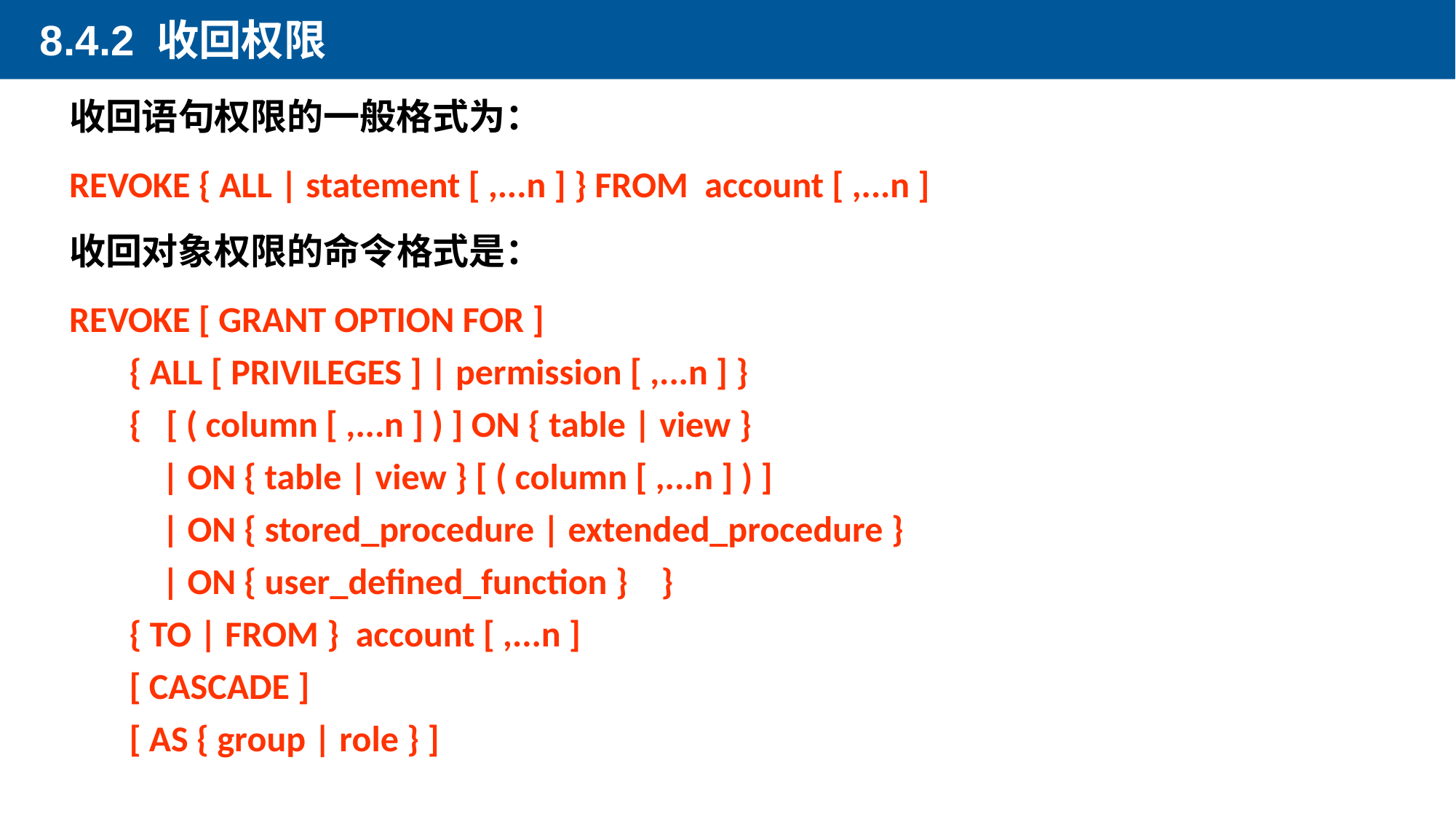

8.4.2 收回权限
收回语句权限的一般格式为：
REVOKE { ALL | statement [ ,...n ] } FROM  account [ ,...n ]
收回对象权限的命令格式是：
REVOKE [ GRANT OPTION FOR ]
    { ALL [ PRIVILEGES ] | permission [ ,...n ] }
    {   [ ( column [ ,...n ] ) ] ON { table | view }
        | ON { table | view } [ ( column [ ,...n ] ) ]
        | ON { stored_procedure | extended_procedure }
        | ON { user_defined_function }    }
    { TO | FROM }  account [ ,...n ]
    [ CASCADE ]
    [ AS { group | role } ]